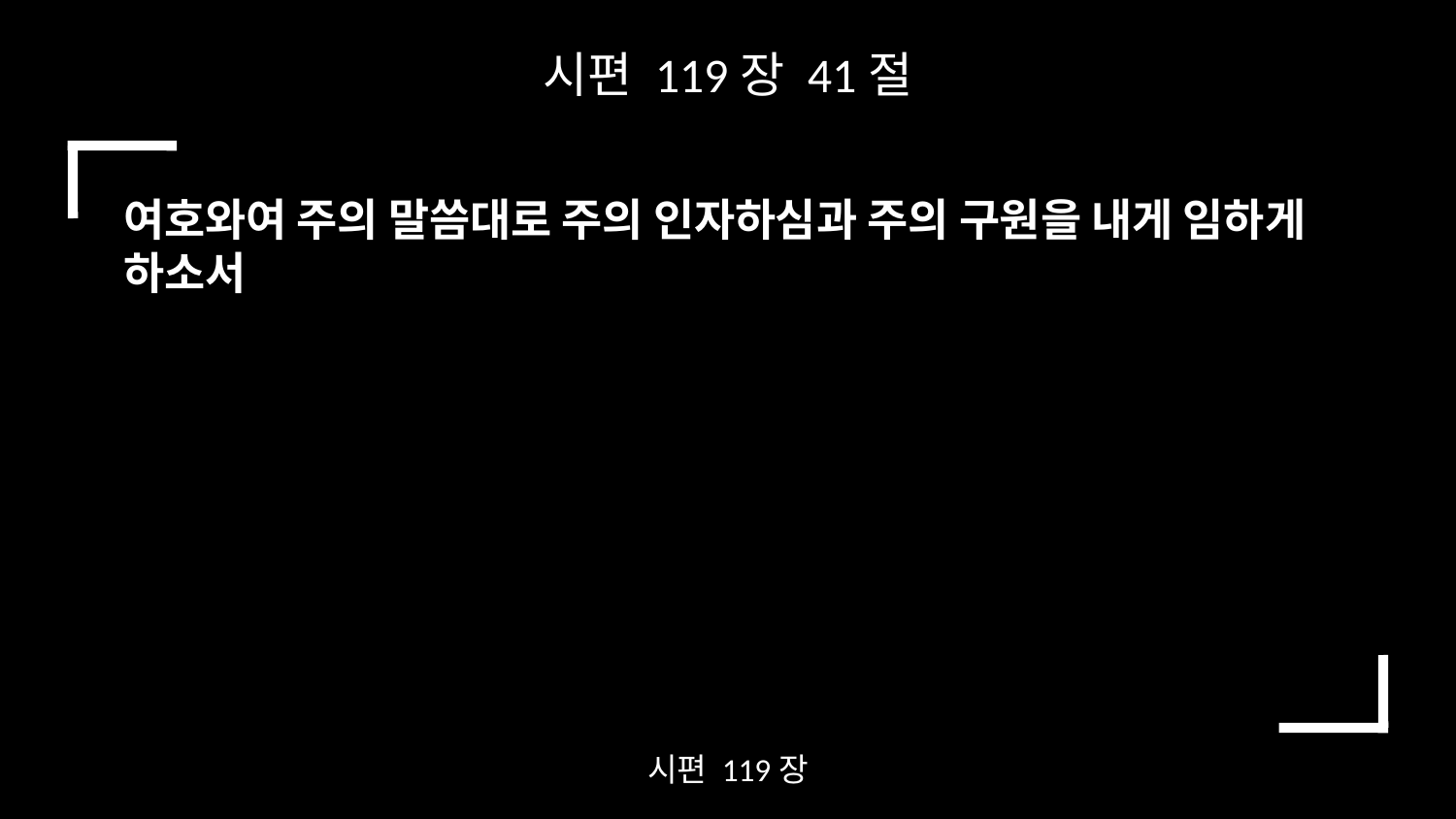

시편 119장 41절

여호와여 주의 말씀대로 주의 인자하심과 주의 구원을 내게 임하게 하소서

시편 119장